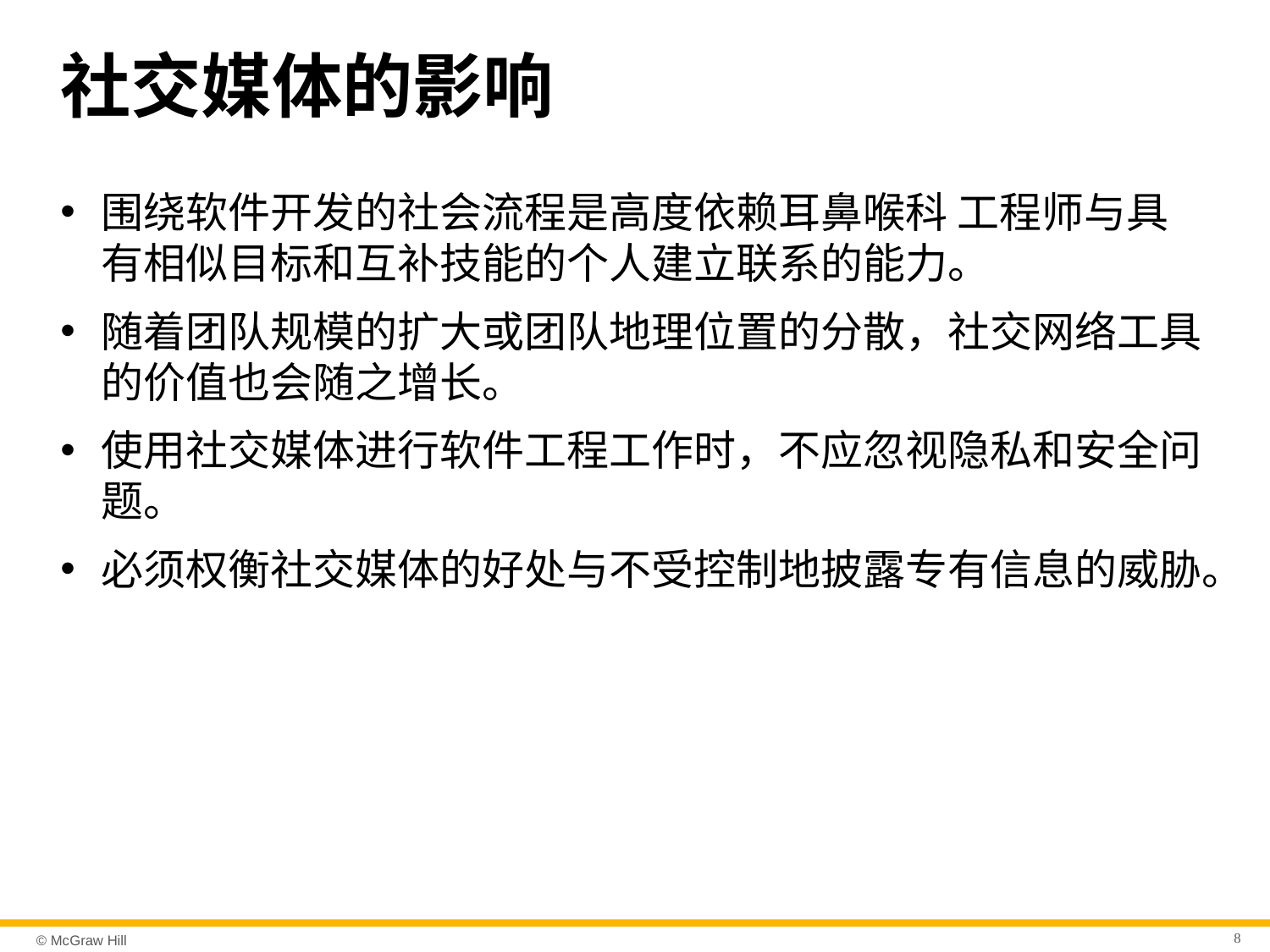

# 社交媒体的影响
围绕软件开发的社会流程是高度依赖耳鼻喉科 工程师与具有相似目标和互补技能的个人建立联系的能力。
随着团队规模的扩大或团队地理位置的分散，社交网络工具的价值也会随之增长。
使用社交媒体进行软件工程工作时，不应忽视隐私和安全问题。
必须权衡社交媒体的好处与不受控制地披露专有信息的威胁。
8